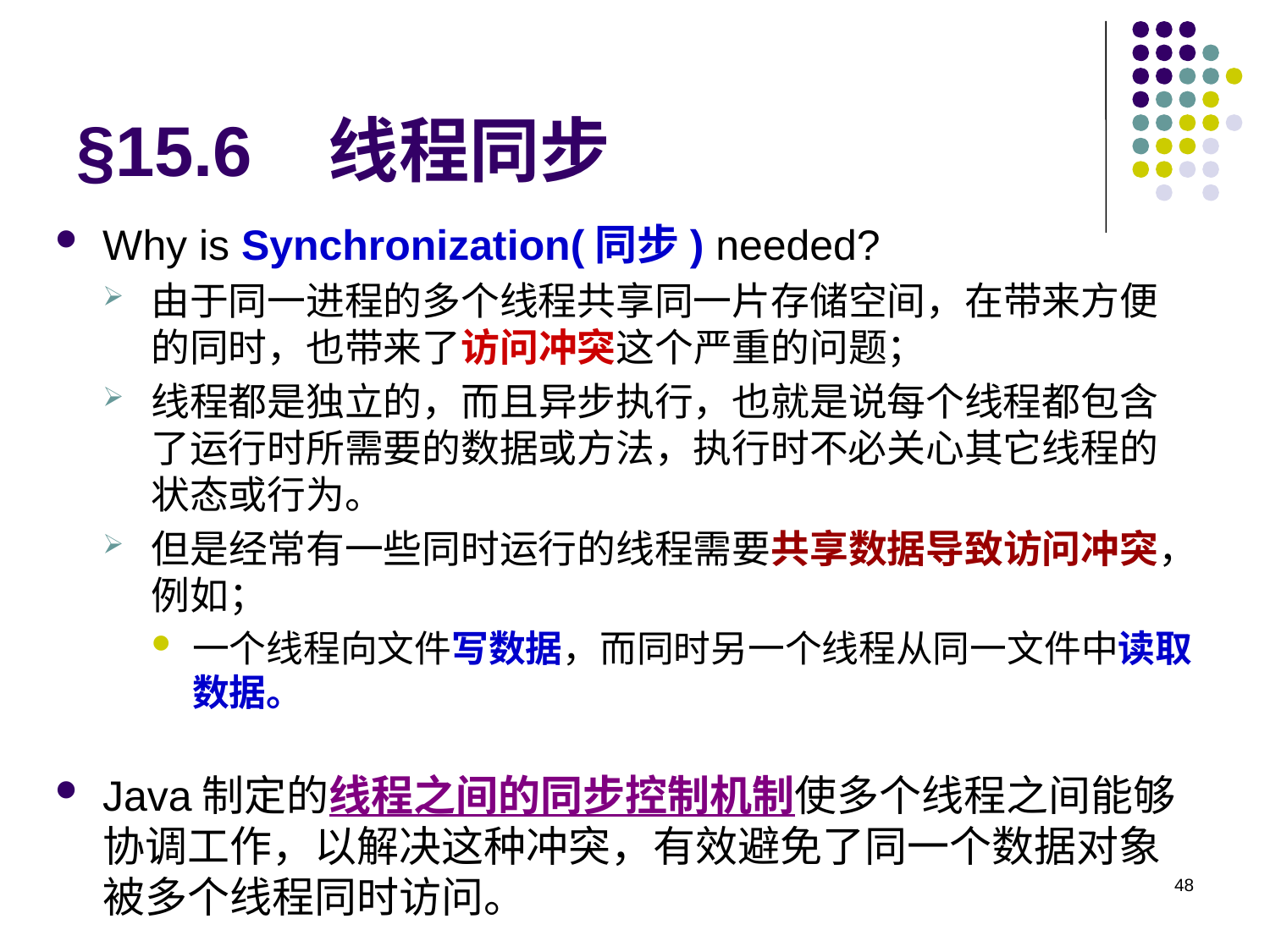

# §15.6   线程同步
Why is Synchronization(同步) needed?
由于同一进程的多个线程共享同一片存储空间，在带来方便的同时，也带来了访问冲突这个严重的问题；
线程都是独立的，而且异步执行，也就是说每个线程都包含了运行时所需要的数据或方法，执行时不必关心其它线程的状态或行为。
但是经常有一些同时运行的线程需要共享数据导致访问冲突，例如；
一个线程向文件写数据，而同时另一个线程从同一文件中读取数据。

Java制定的线程之间的同步控制机制使多个线程之间能够协调工作，以解决这种冲突，有效避免了同一个数据对象被多个线程同时访问。

48